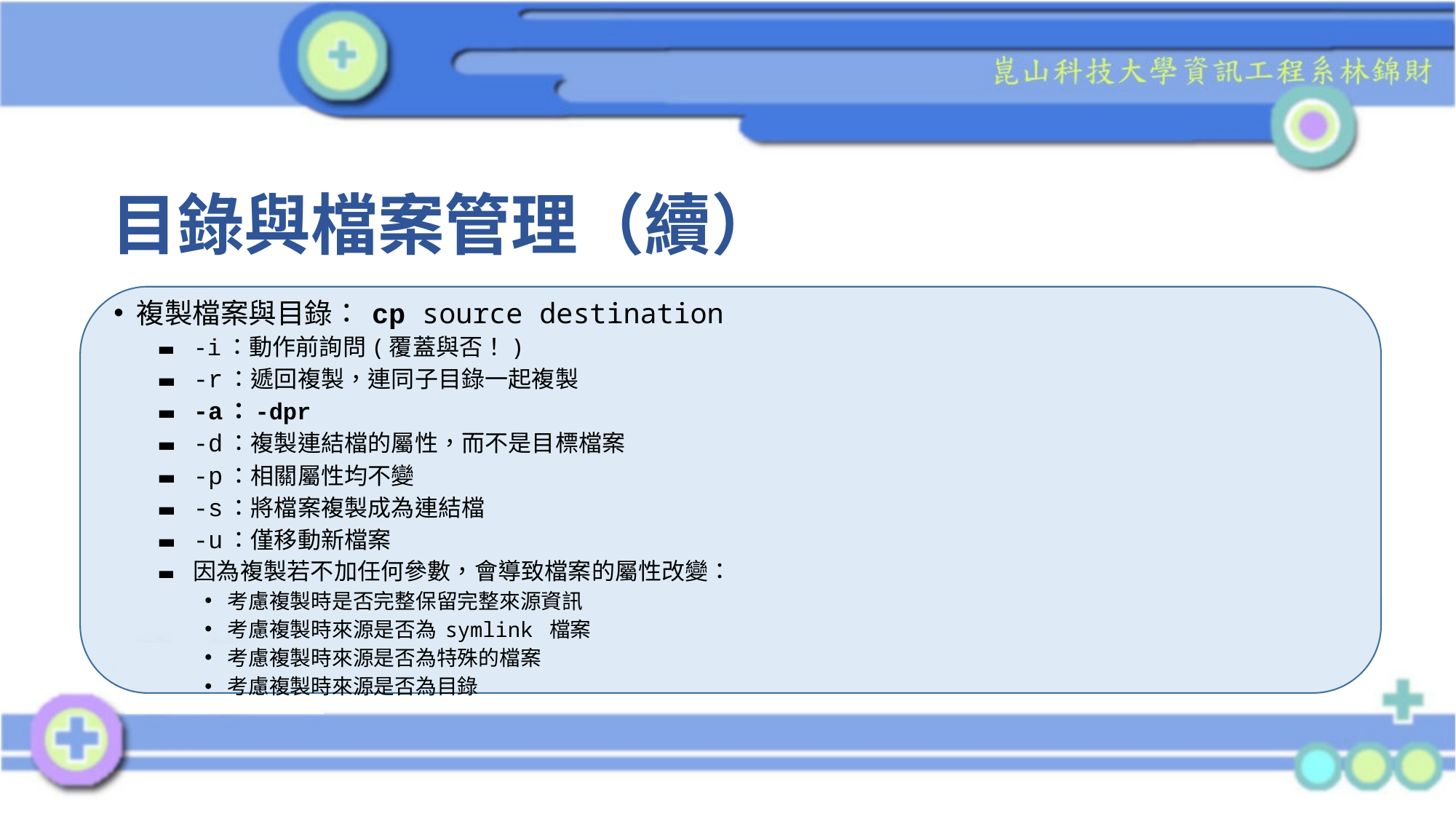

# 目錄與檔案管理（續）

複製檔案與目錄： cp source destination
-i：動作前詢問(覆蓋與否！)
-r：遞回複製，連同子目錄一起複製
-a：-dpr
-d：複製連結檔的屬性，而不是目標檔案
-p：相關屬性均不變
-s：將檔案複製成為連結檔
-u：僅移動新檔案
因為複製若不加任何參數，會導致檔案的屬性改變：
考慮複製時是否完整保留完整來源資訊
考慮複製時來源是否為 symlink 檔案
考慮複製時來源是否為特殊的檔案
考慮複製時來源是否為目錄